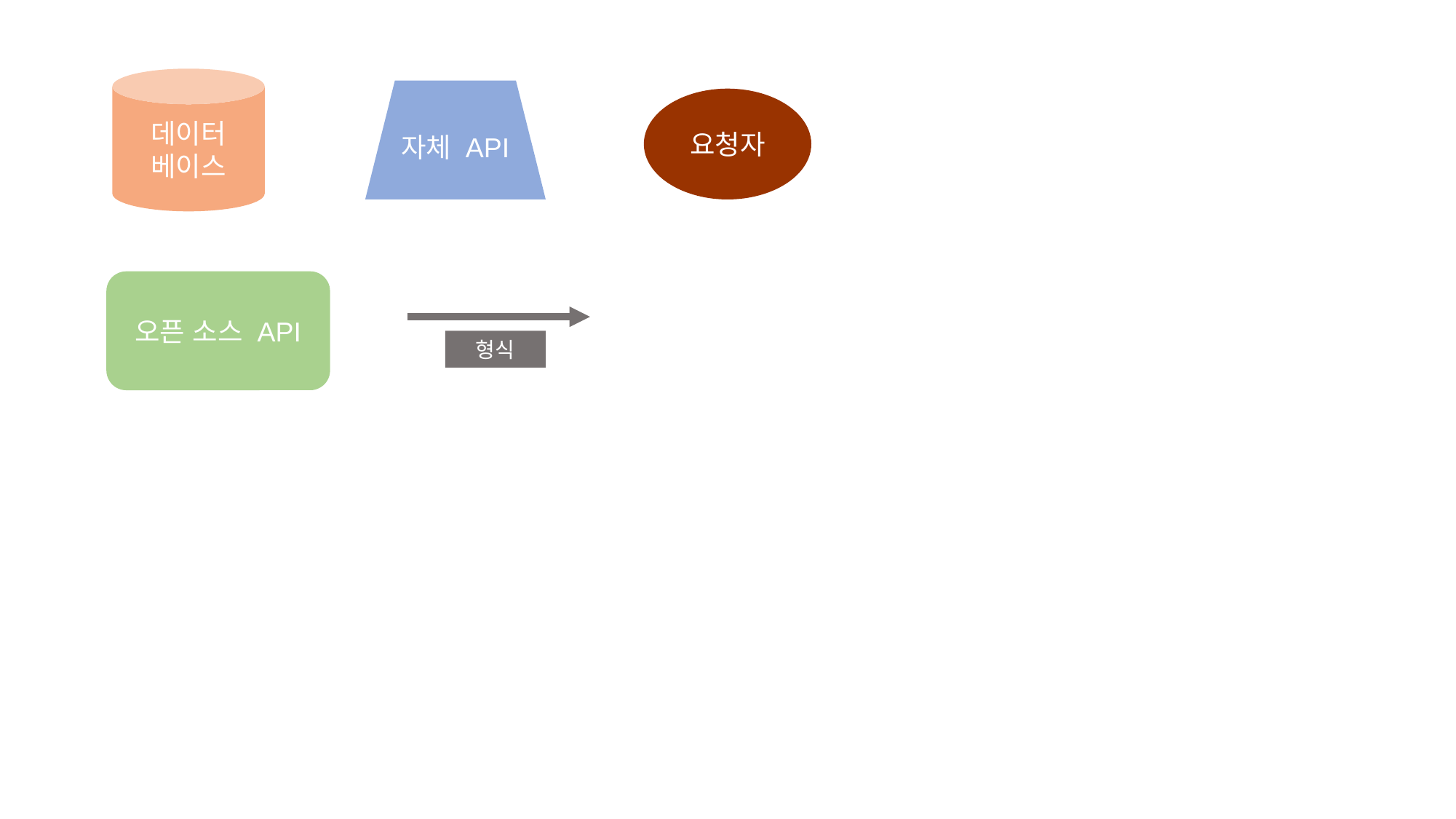

데이터 베이스
자체 API
요청자
오픈 소스 API
형식